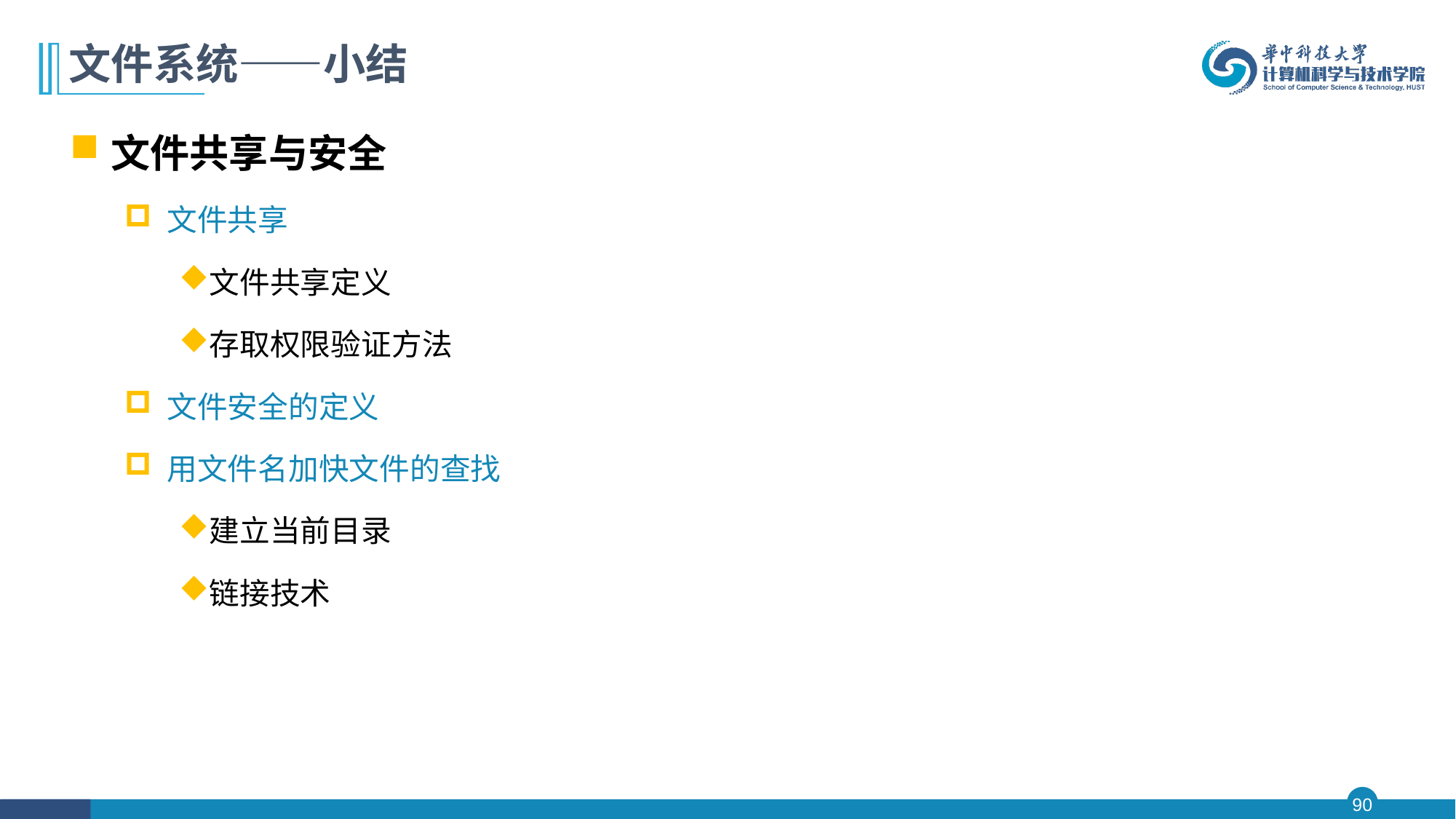

# 文件系统——小结
文件共享与安全
文件共享
文件共享定义
存取权限验证方法
文件安全的定义
用文件名加快文件的查找
建立当前目录
链接技术